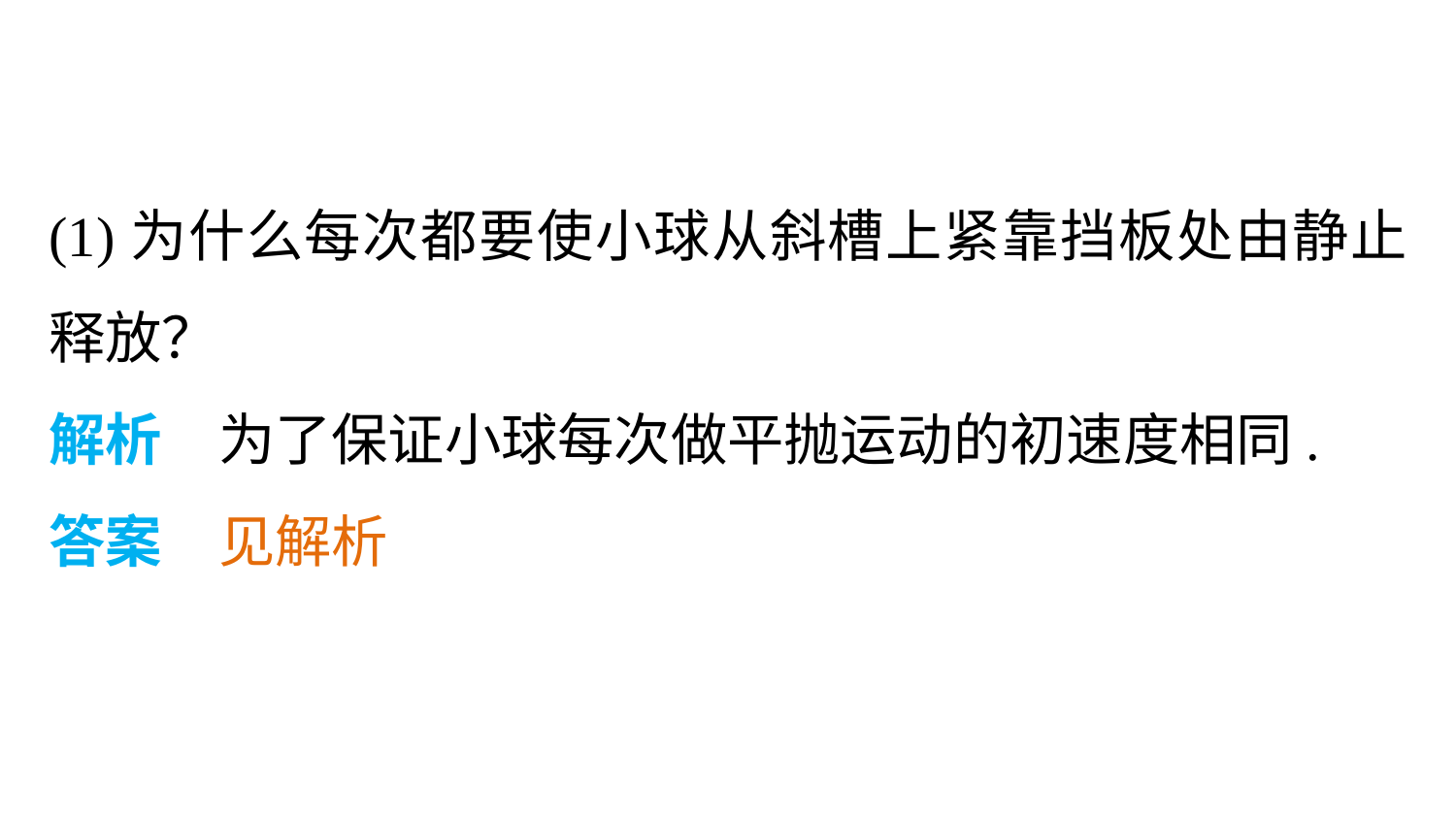

(1)为什么每次都要使小球从斜槽上紧靠挡板处由静止释放？
解析　为了保证小球每次做平抛运动的初速度相同.
答案　见解析